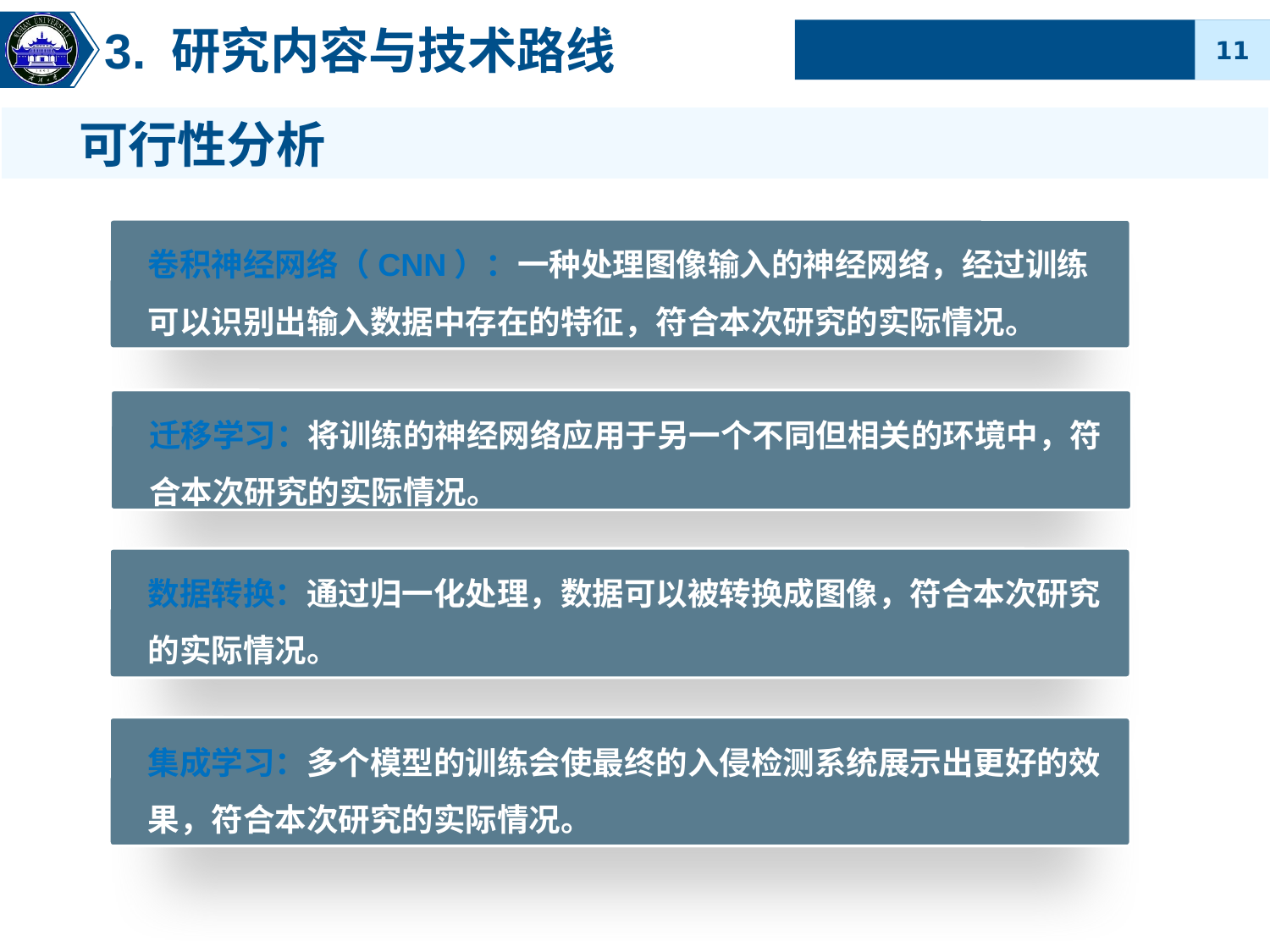

3. 研究内容与技术路线
      可行性分析

卷积神经网络（CNN）：一种处理图像输入的神经网络，经过训练可以识别出输入数据中存在的特征，符合本次研究的实际情况。

迁移学习：将训练的神经网络应用于另一个不同但相关的环境中，符合本次研究的实际情况。

数据转换：通过归一化处理，数据可以被转换成图像，符合本次研究的实际情况。

集成学习：多个模型的训练会使最终的入侵检测系统展示出更好的效果，符合本次研究的实际情况。